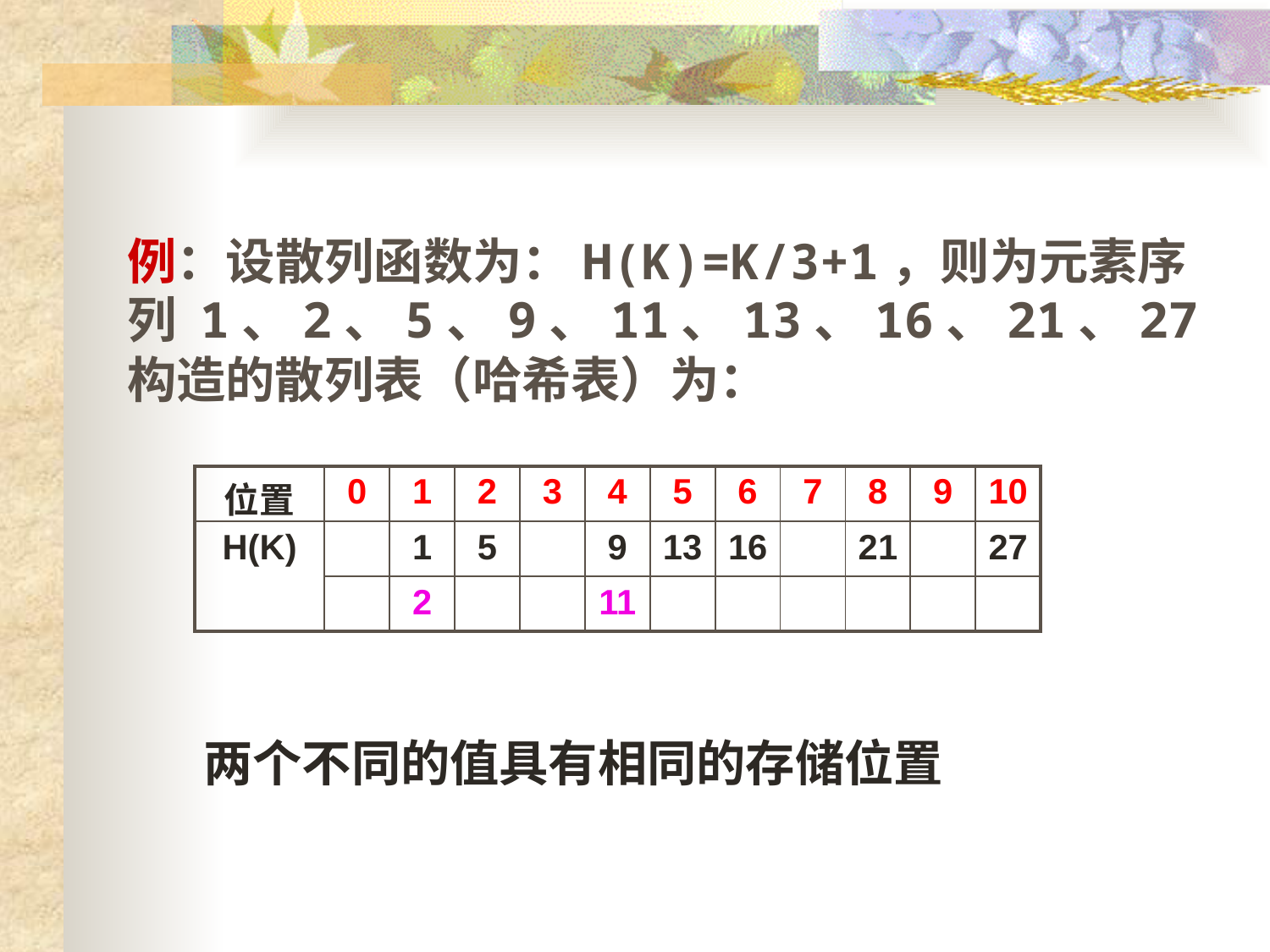

例：设散列函数为：H(K)=K/3+1，则为元素序列 1、2、5、9、11、13、16、21、27 构造的散列表（哈希表）为：
| 位置 | 0 | 1 | 2 | 3 | 4 | 5 | 6 | 7 | 8 | 9 | 10 |
| --- | --- | --- | --- | --- | --- | --- | --- | --- | --- | --- | --- |
| H(K) |  | 1 | 5 |  | 9 | 13 | 16 |  | 21 |  | 27 |
|  |  | 2 |  |  | 11 |  |  |  |  |  |  |
两个不同的值具有相同的存储位置